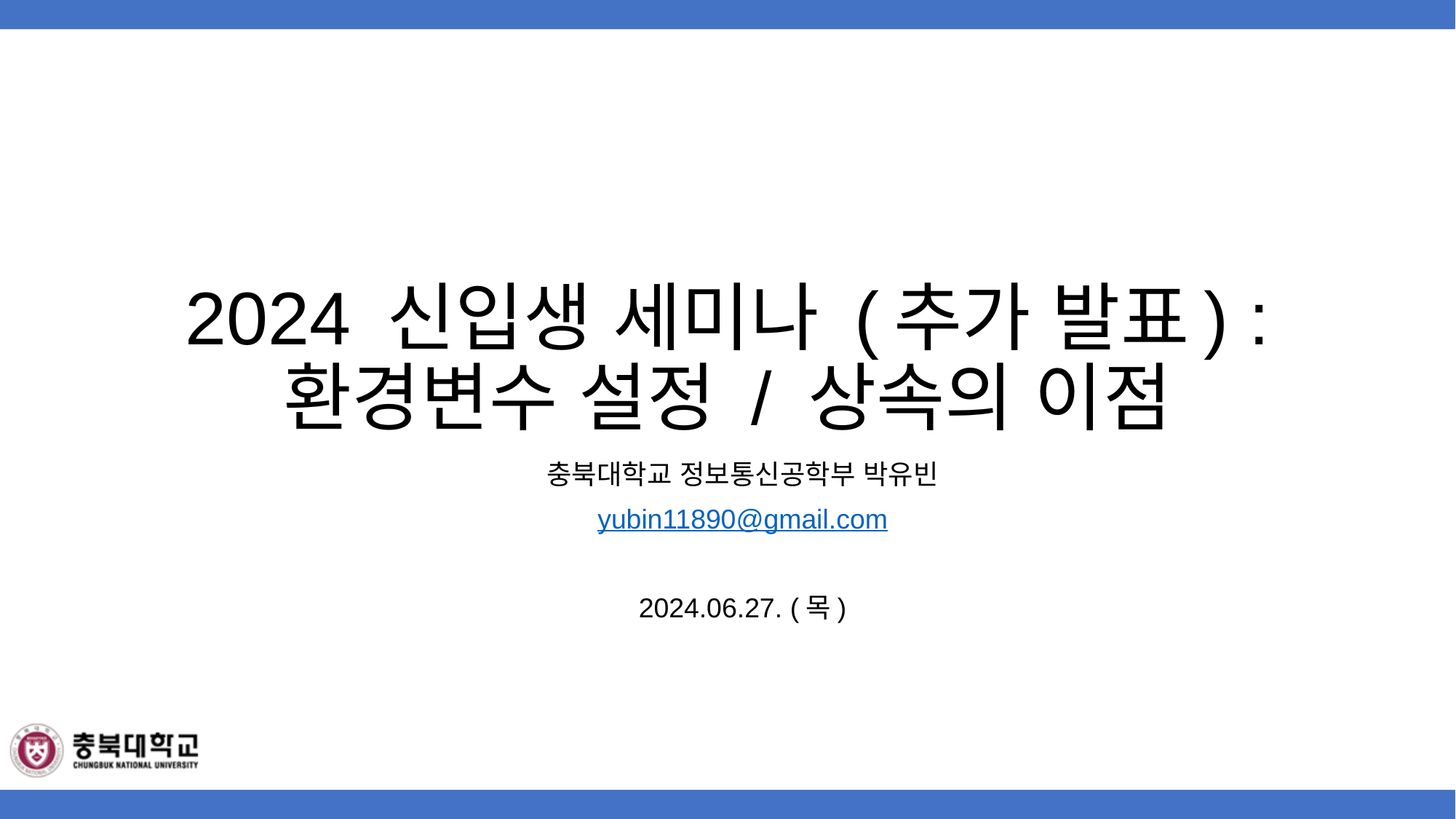

# 2024 신입생 세미나 (추가 발표) : 환경변수 설정 / 상속의 이점
충북대학교 정보통신공학부 박유빈
yubin11890@gmail.com

2024.06.27. (목)